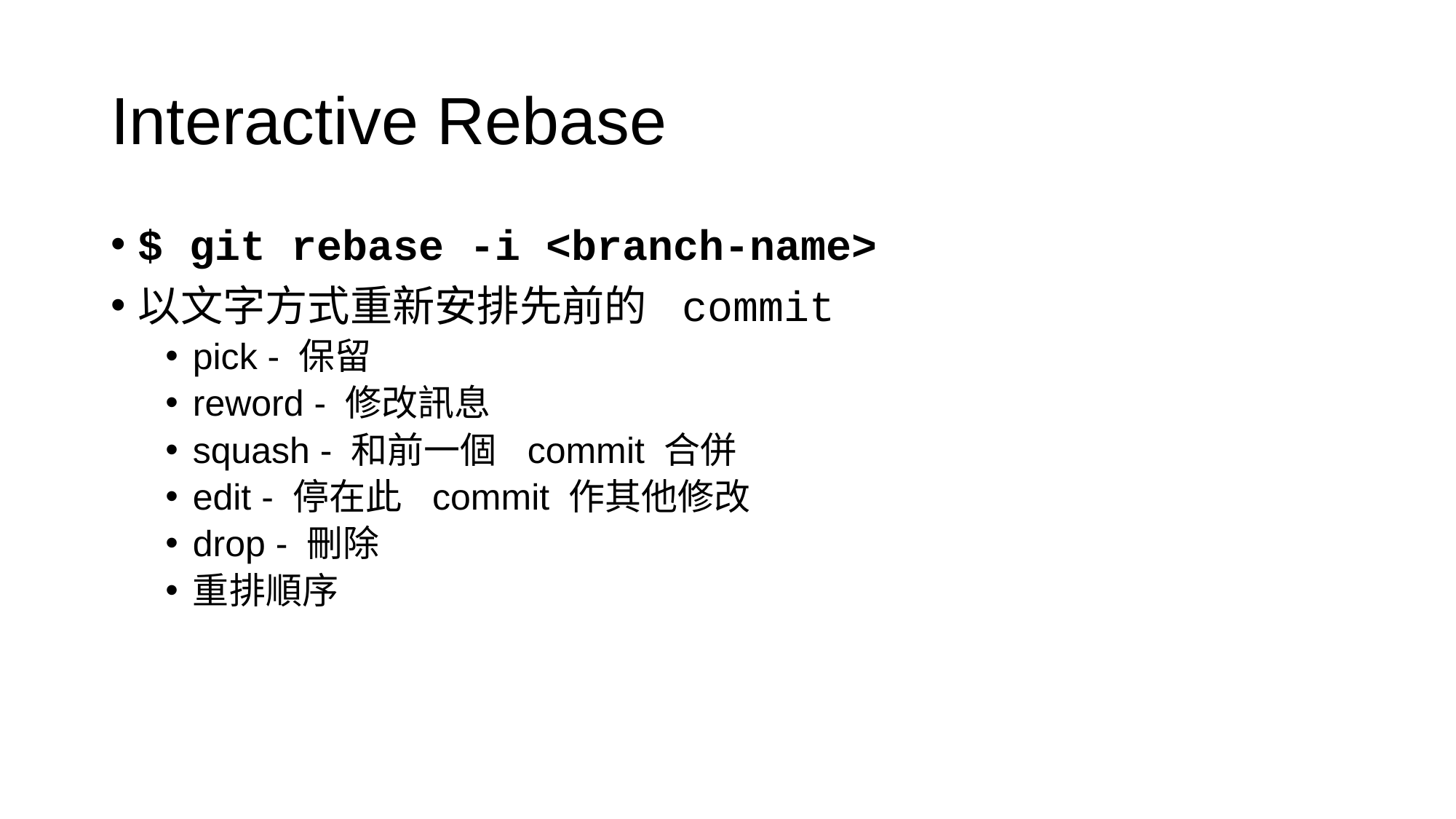

# Interactive Rebase
$ git rebase -i <branch-name>
以文字方式重新安排先前的 commit
pick - 保留
reword - 修改訊息
squash - 和前一個 commit 合併
edit - 停在此 commit 作其他修改
drop - 刪除
重排順序